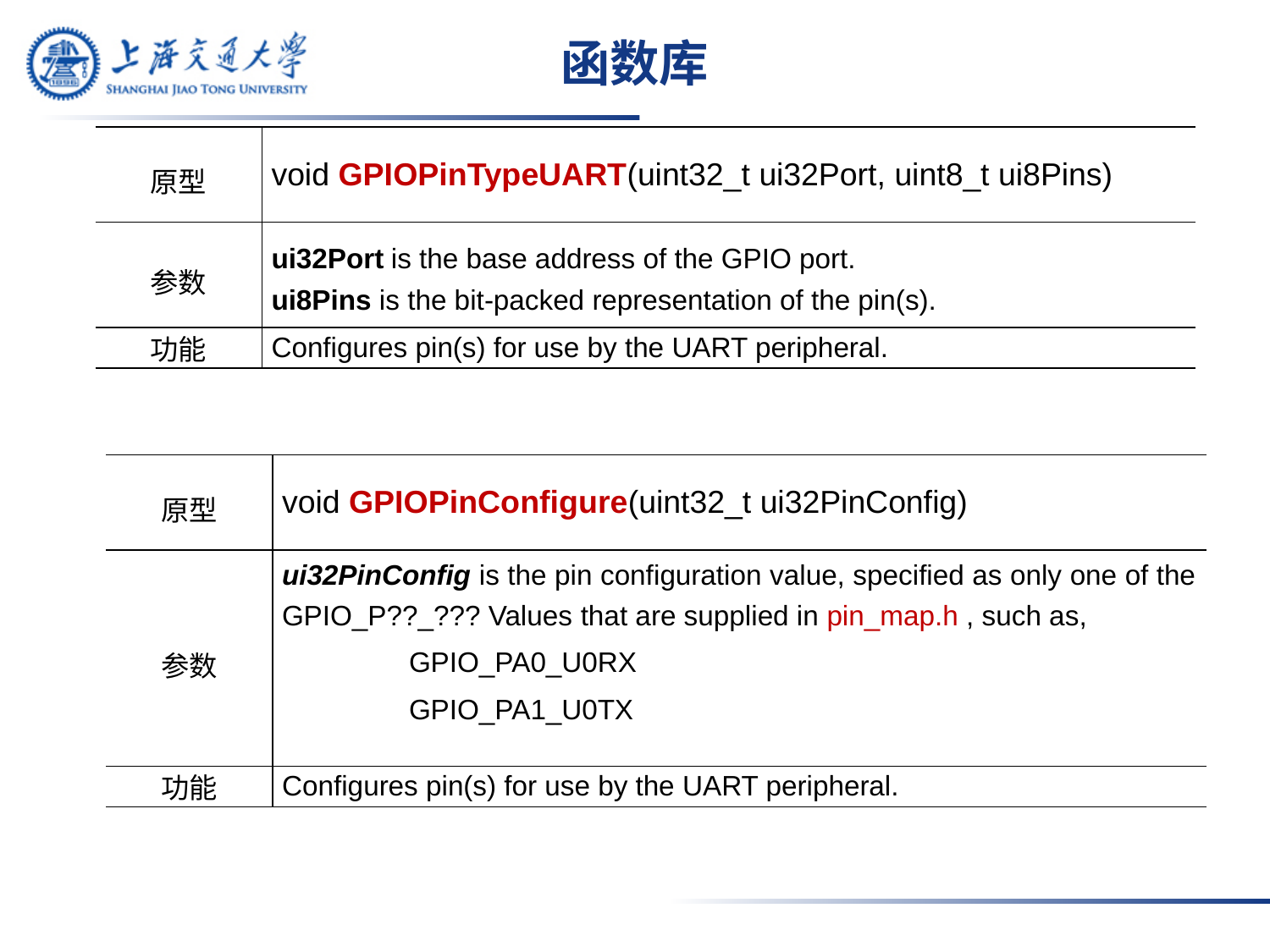

# 函数库
| 原型 | void GPIOPinTypeUART(uint32\_t ui32Port, uint8\_t ui8Pins) |
| --- | --- |
| 参数 | ui32Port is the base address of the GPIO port. ui8Pins is the bit-packed representation of the pin(s). |
| 功能 | Configures pin(s) for use by the UART peripheral. |
| 原型 | void GPIOPinConfigure(uint32\_t ui32PinConfig) |
| --- | --- |
| 参数 | ui32PinConfig is the pin configuration value, specified as only one of the GPIO\_P??\_??? Values that are supplied in pin\_map.h , such as, GPIO\_PA0\_U0RX GPIO\_PA1\_U0TX |
| 功能 | Configures pin(s) for use by the UART peripheral. |